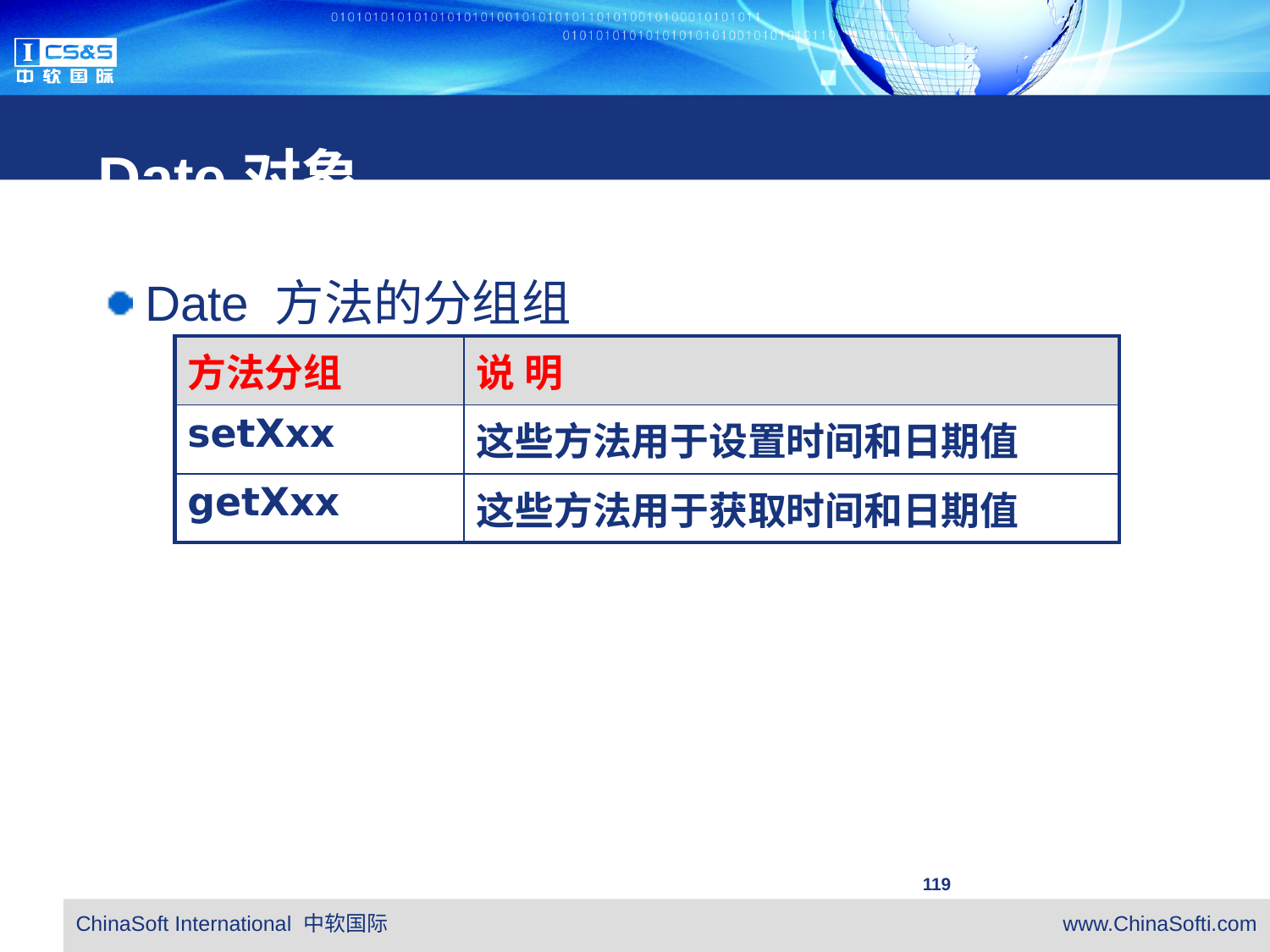

Date对象
Date 方法的分组组
| 方法分组 | 说 明 |
| --- | --- |
| setXxx | 这些方法用于设置时间和日期值 |
| getXxx | 这些方法用于获取时间和日期值 |
119